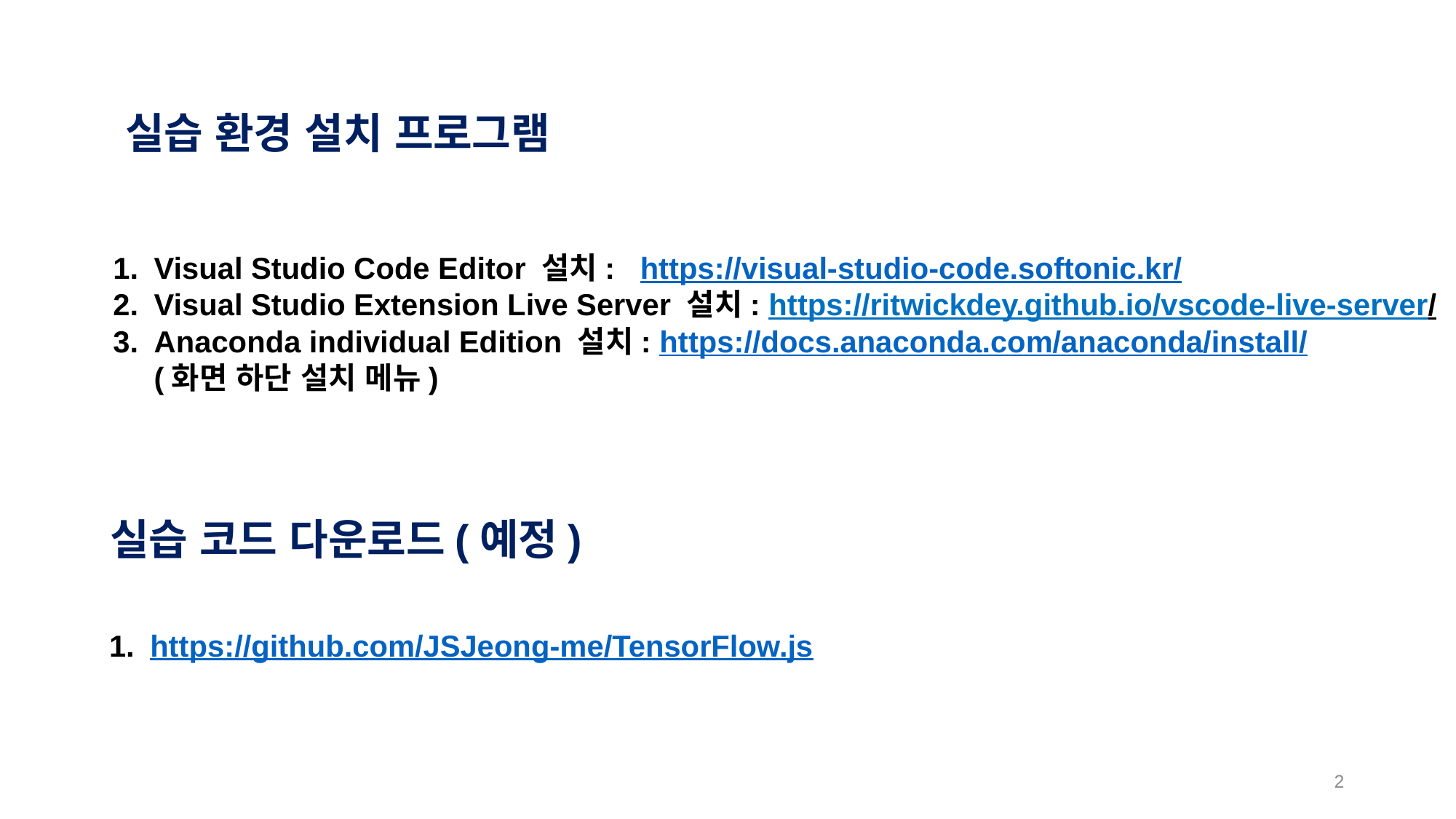

실습 환경 설치 프로그램
Visual Studio Code Editor 설치:   https://visual-studio-code.softonic.kr/
Visual Studio Extension Live Server 설치: https://ritwickdey.github.io/vscode-live-server/
Anaconda individual Edition 설치: https://docs.anaconda.com/anaconda/install/
(화면 하단 설치 메뉴)
실습 코드 다운로드(예정)
https://github.com/JSJeong-me/TensorFlow.js
2